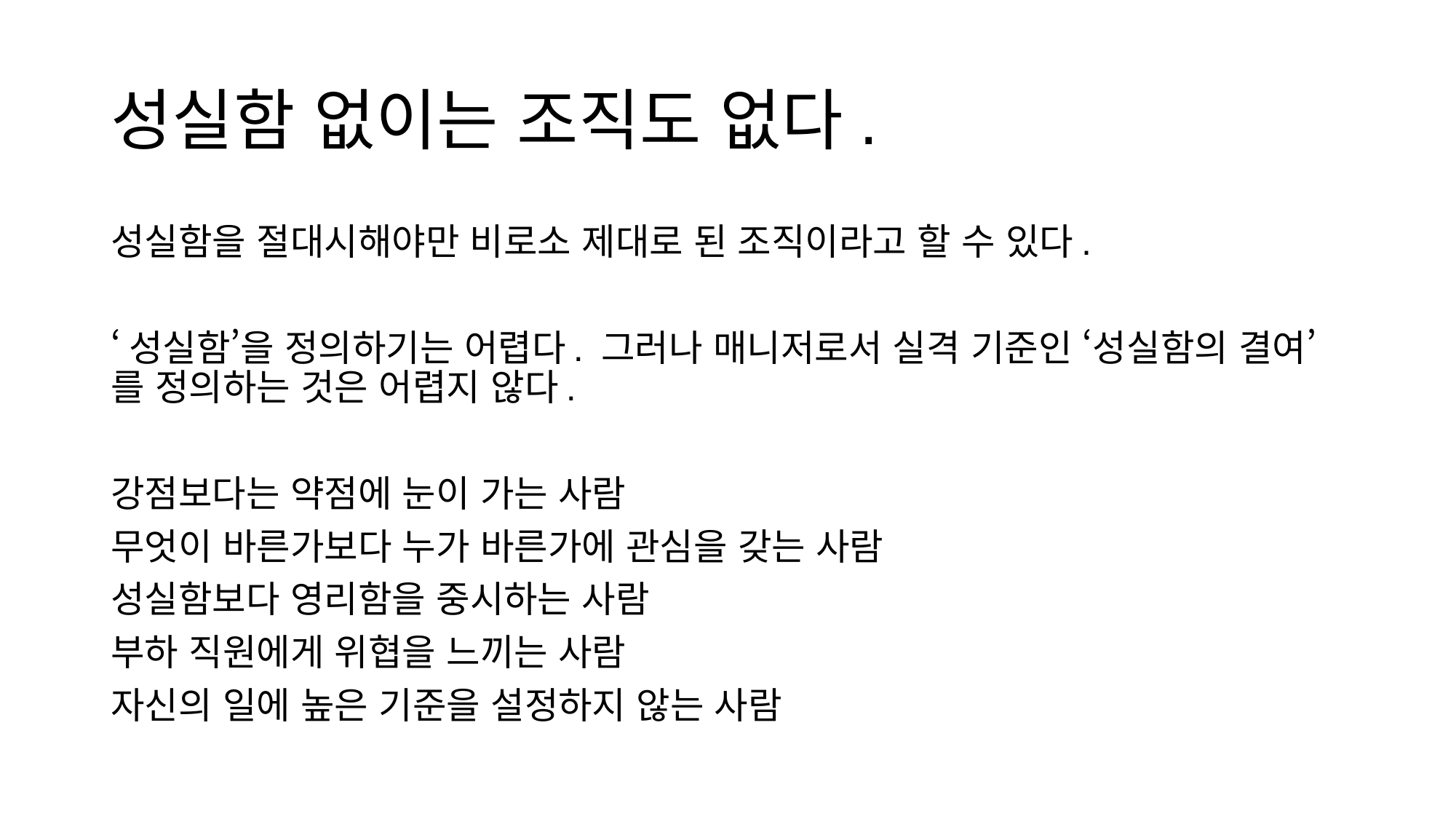

# 성실함 없이는 조직도 없다.
성실함을 절대시해야만 비로소 제대로 된 조직이라고 할 수 있다.

‘성실함’을 정의하기는 어렵다. 그러나 매니저로서 실격 기준인 ‘성실함의 결여’를 정의하는 것은 어렵지 않다.

강점보다는 약점에 눈이 가는 사람
무엇이 바른가보다 누가 바른가에 관심을 갖는 사람
성실함보다 영리함을 중시하는 사람
부하 직원에게 위협을 느끼는 사람
자신의 일에 높은 기준을 설정하지 않는 사람